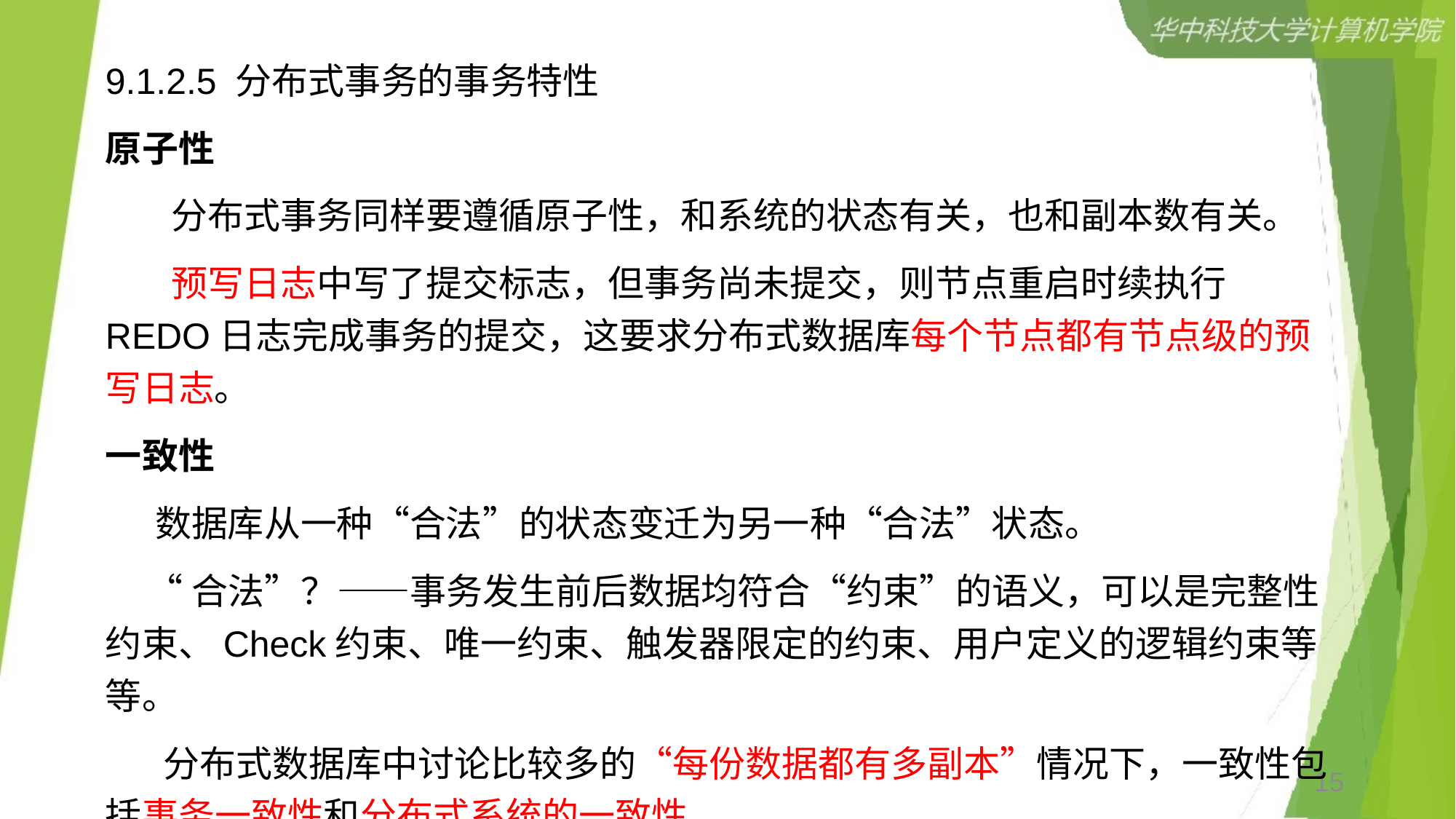

9.1.2.5 分布式事务的事务特性
原子性
       分布式事务同样要遵循原子性，和系统的状态有关，也和副本数有关。
       预写日志中写了提交标志，但事务尚未提交，则节点重启时续执行REDO日志完成事务的提交，这要求分布式数据库每个节点都有节点级的预写日志。
一致性
     数据库从一种“合法”的状态变迁为另一种“合法”状态。
     “合法”？——事务发生前后数据均符合“约束”的语义，可以是完整性约束、Check约束、唯一约束、触发器限定的约束、用户定义的逻辑约束等等。
      分布式数据库中讨论比较多的“每份数据都有多副本”情况下，一致性包括事务一致性和分布式系统的一致性。
15